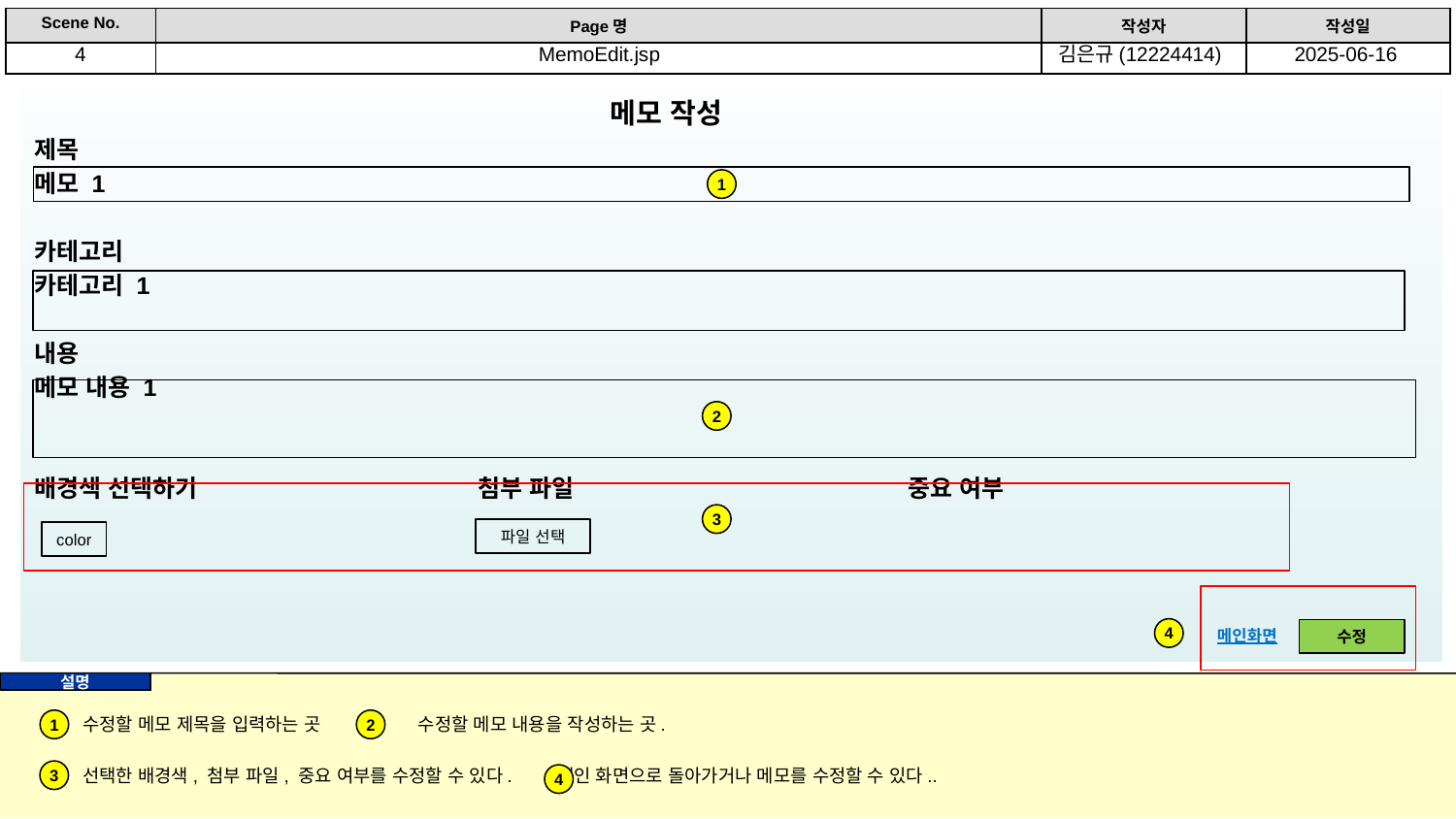

4
MemoEdit.jsp
김은규(12224414)
2025-06-16
		                                         메모 작성
제목
메모 1

카테고리
카테고리 1

내용
메모 내용 1

배경색 선택하기		 첨부 파일			중요 여부

1

2

3
파일 선택
color

메인화면

4
수정
수정할 메모 제목을 입력하는 곳	   수정할 메모 내용을 작성하는 곳.

선택한 배경색, 첨부 파일, 중요 여부를 수정할 수 있다.        메인 화면으로 돌아가거나 메모를 수정할 수 있다..
1
2
3
4